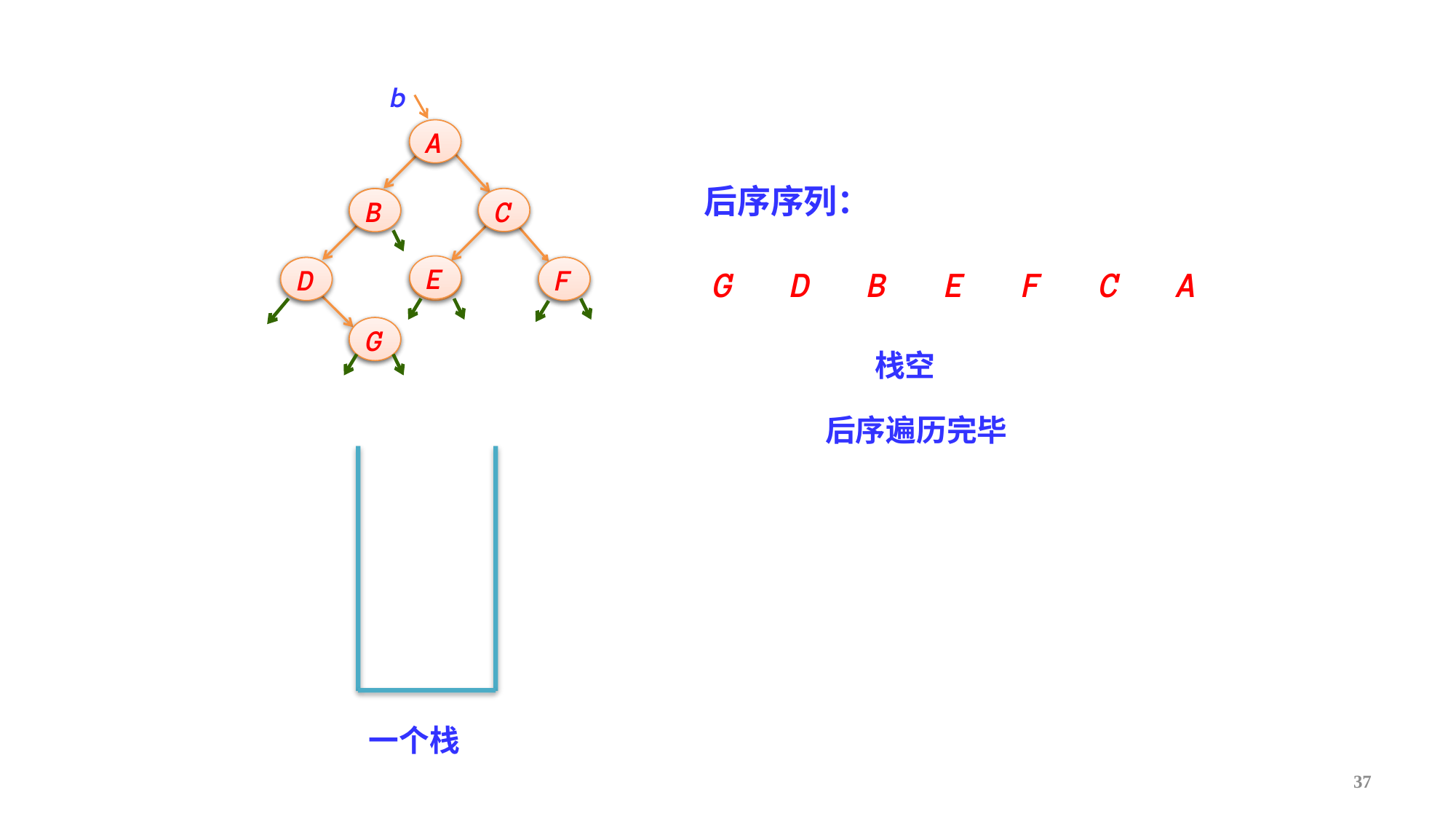

b
A
A

后序序列：
B
C
C
B

E
D
E
F
F
D
G
D
B
E
F
C
A

G
G
栈空
后序遍历完毕

一个栈
37